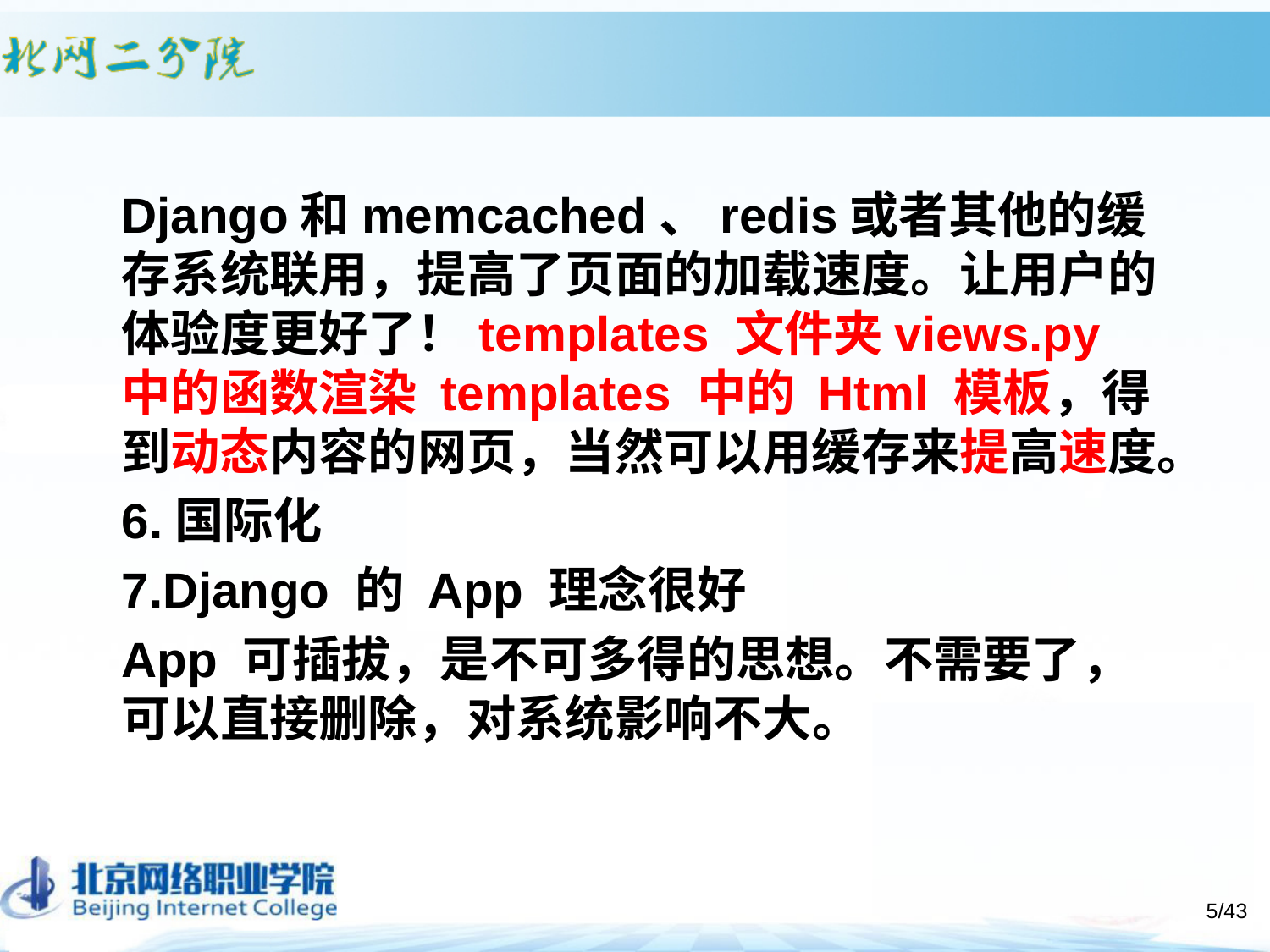

Django和memcached、redis或者其他的缓存系统联用，提高了页面的加载速度。让用户的体验度更好了！templates 文件夹views.py 中的函数渲染 templates 中的 Html 模板，得到动态内容的网页，当然可以用缓存来提高速度。
6.国际化
7.Django 的 App 理念很好
App 可插拔，是不可多得的思想。不需要了，可以直接删除，对系统影响不大。

5/43